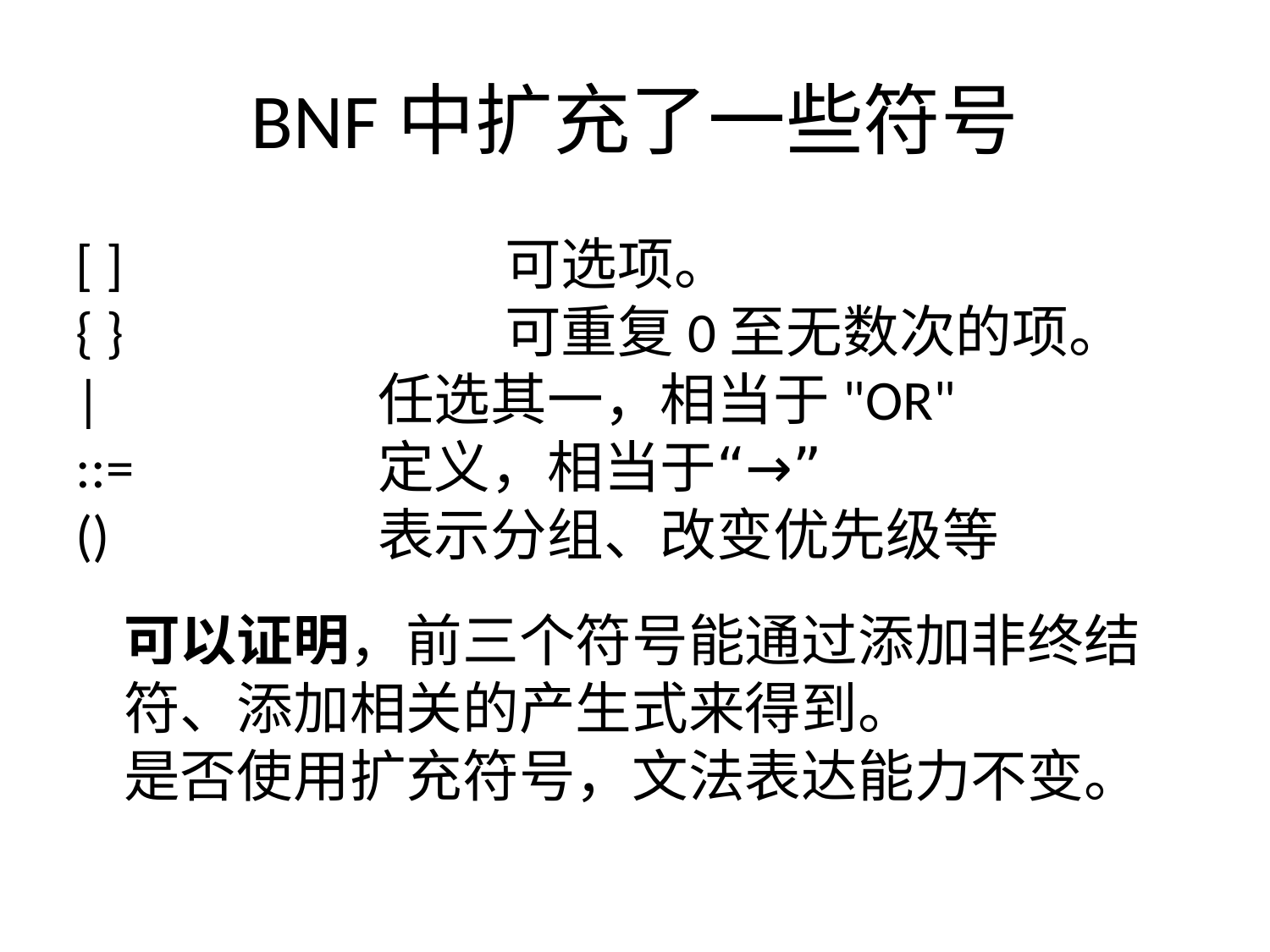

BNF中扩充了一些符号
[ ] 	   		可选项。
{ }		   	可重复0至无数次的项。
| 		    	任选其一，相当于"OR"
::=    		定义，相当于“→”
()		   	表示分组、改变优先级等

	可以证明，前三个符号能通过添加非终结符、添加相关的产生式来得到。
	是否使用扩充符号，文法表达能力不变。